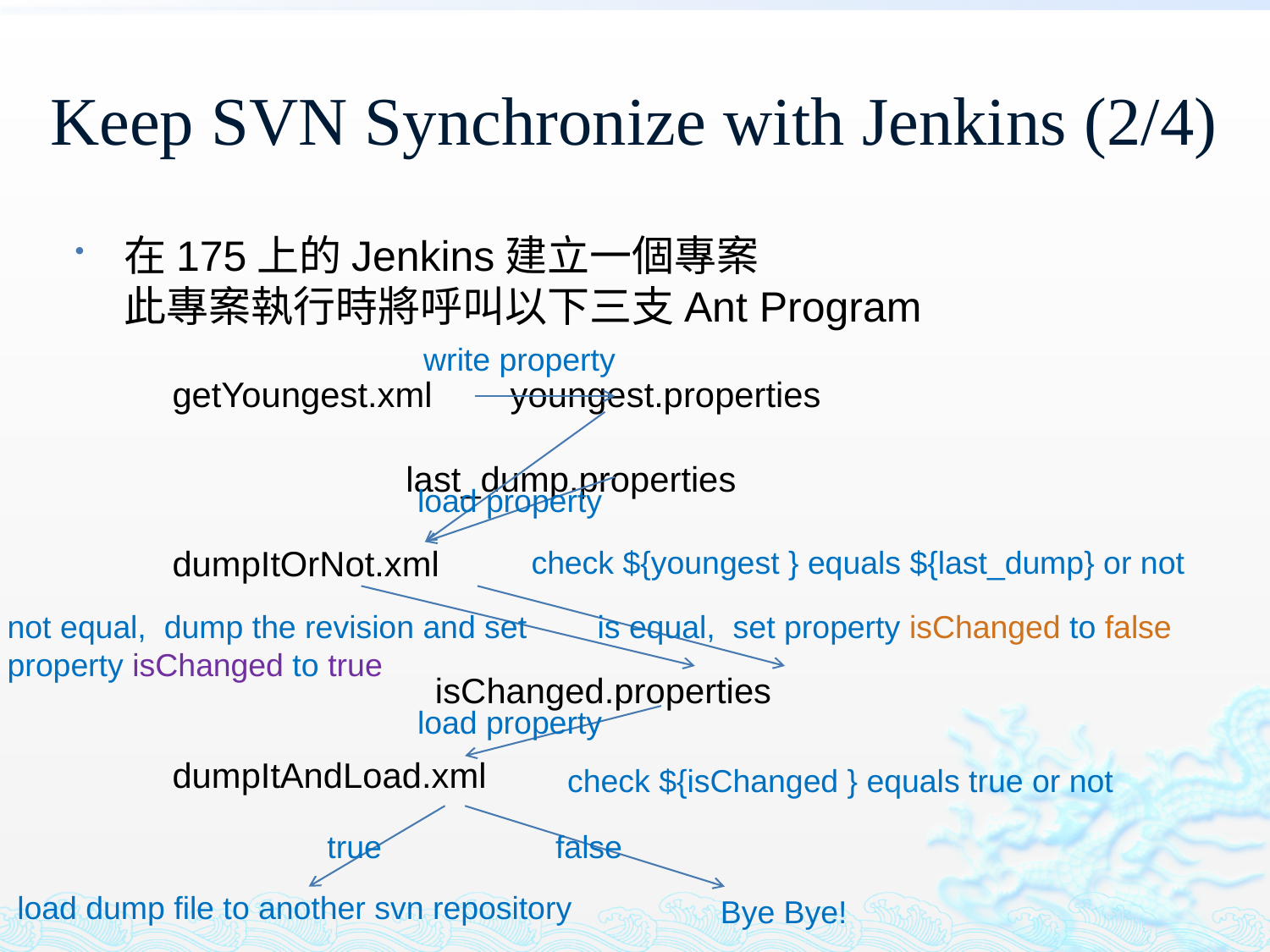

# Keep SVN Synchronize with Jenkins (2/4)
在175上的Jenkins建立一個專案
此專案執行時將呼叫以下三支Ant Program
     getYoungest.xml        youngest.properties
                             last_dump.properties
     dumpItOrNot.xml
                                isChanged.properties
     dumpItAndLoad.xml
write property
load property
check ${youngest } equals ${last_dump} or not
not equal,  dump the revision and set property isChanged to true
is equal,  set property isChanged to false
load property
check ${isChanged } equals true or not
false
true
load dump file to another svn repository
Bye Bye!